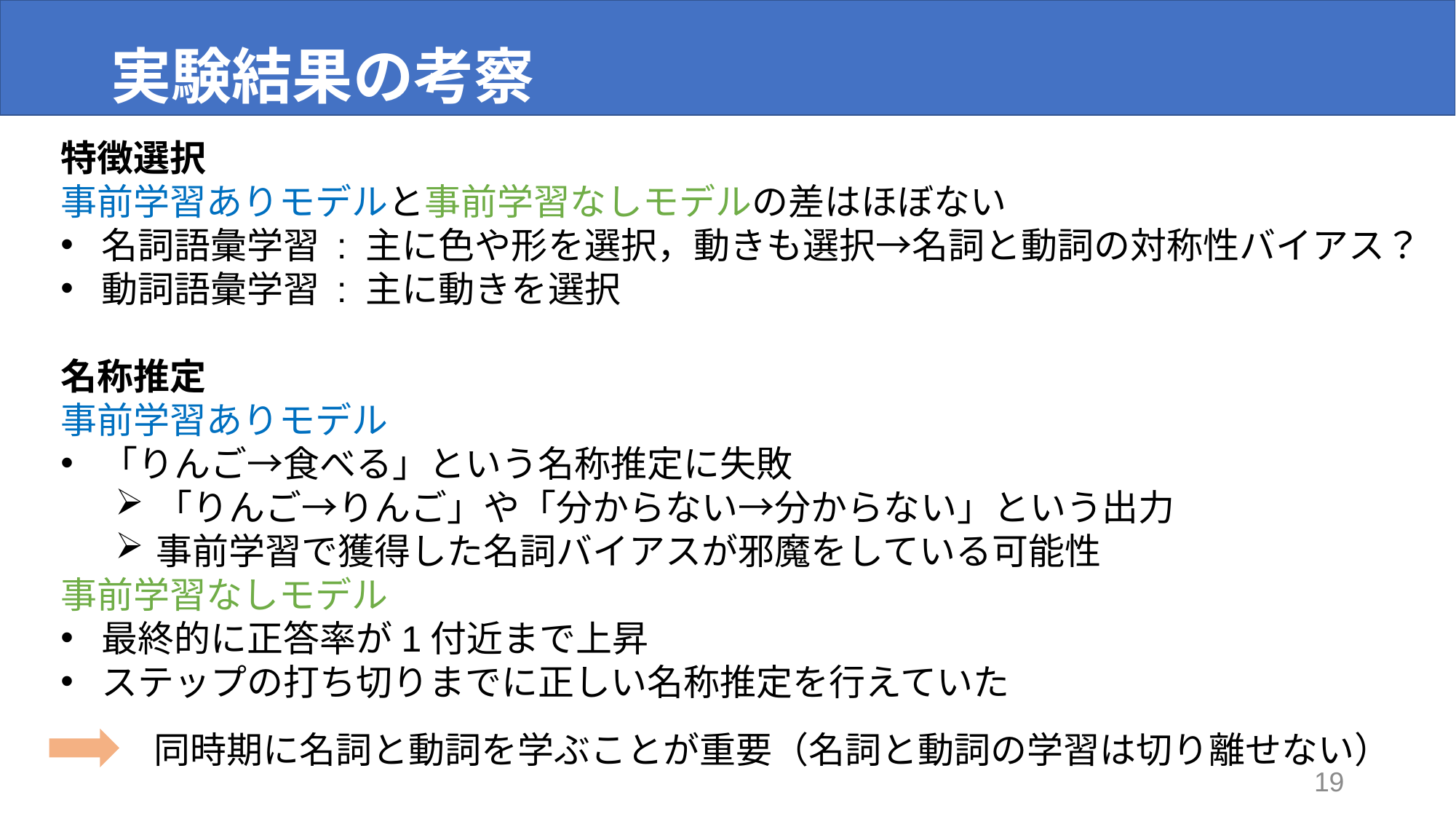

# 実験結果の考察
特徴選択
事前学習ありモデルと事前学習なしモデルの差はほぼない
名詞語彙学習 : 主に色や形を選択，動きも選択→名詞と動詞の対称性バイアス？
動詞語彙学習 : 主に動きを選択

名称推定
事前学習ありモデル
「りんご→食べる」という名称推定に失敗
「りんご→りんご」や「分からない→分からない」という出力
事前学習で獲得した名詞バイアスが邪魔をしている可能性
事前学習なしモデル
最終的に正答率が1付近まで上昇
ステップの打ち切りまでに正しい名称推定を行えていた
同時期に名詞と動詞を学ぶことが重要（名詞と動詞の学習は切り離せない）

19